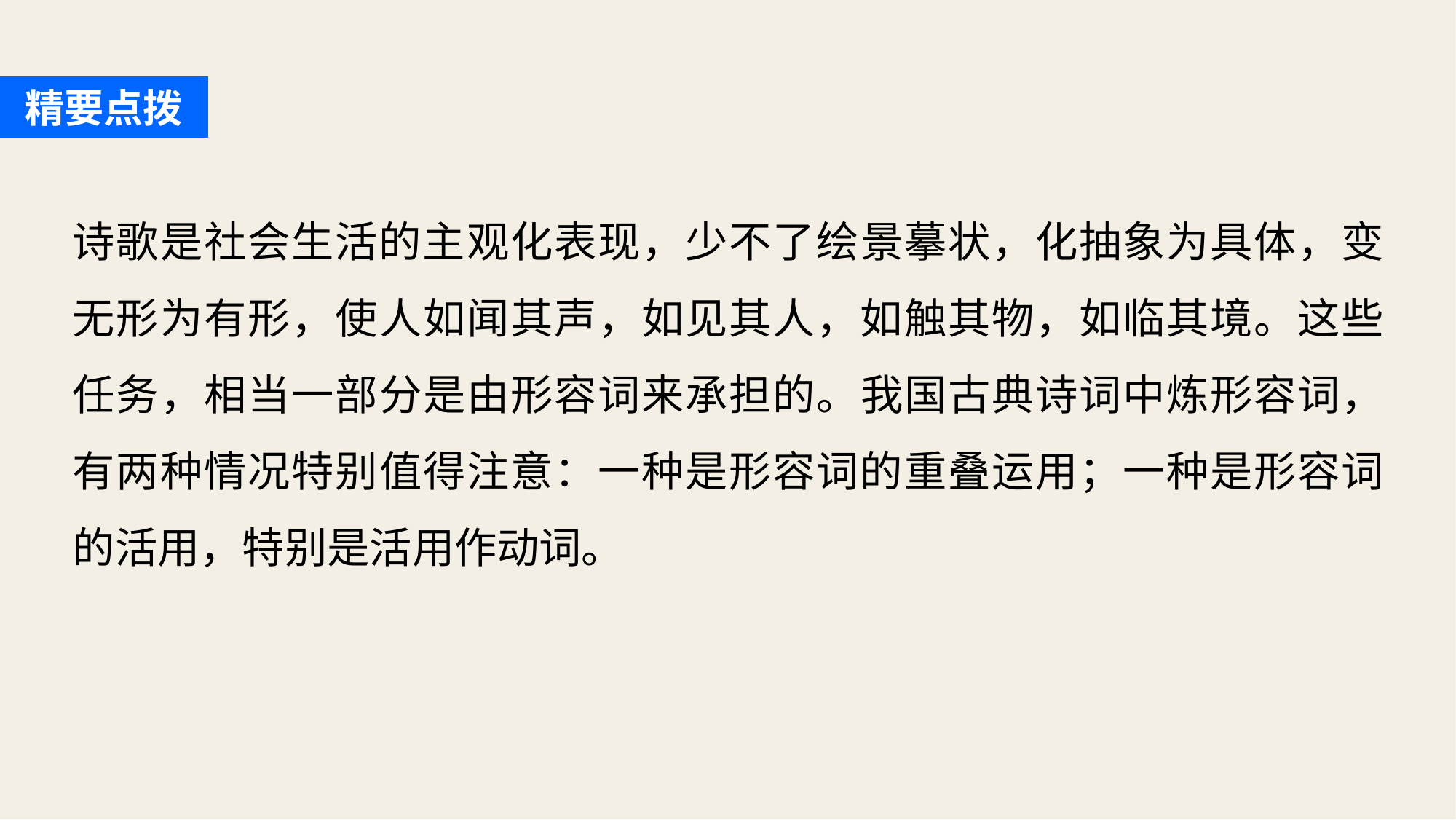

精要点拨
诗歌是社会生活的主观化表现，少不了绘景摹状，化抽象为具体，变无形为有形，使人如闻其声，如见其人，如触其物，如临其境。这些任务，相当一部分是由形容词来承担的。我国古典诗词中炼形容词，有两种情况特别值得注意：一种是形容词的重叠运用；一种是形容词的活用，特别是活用作动词。